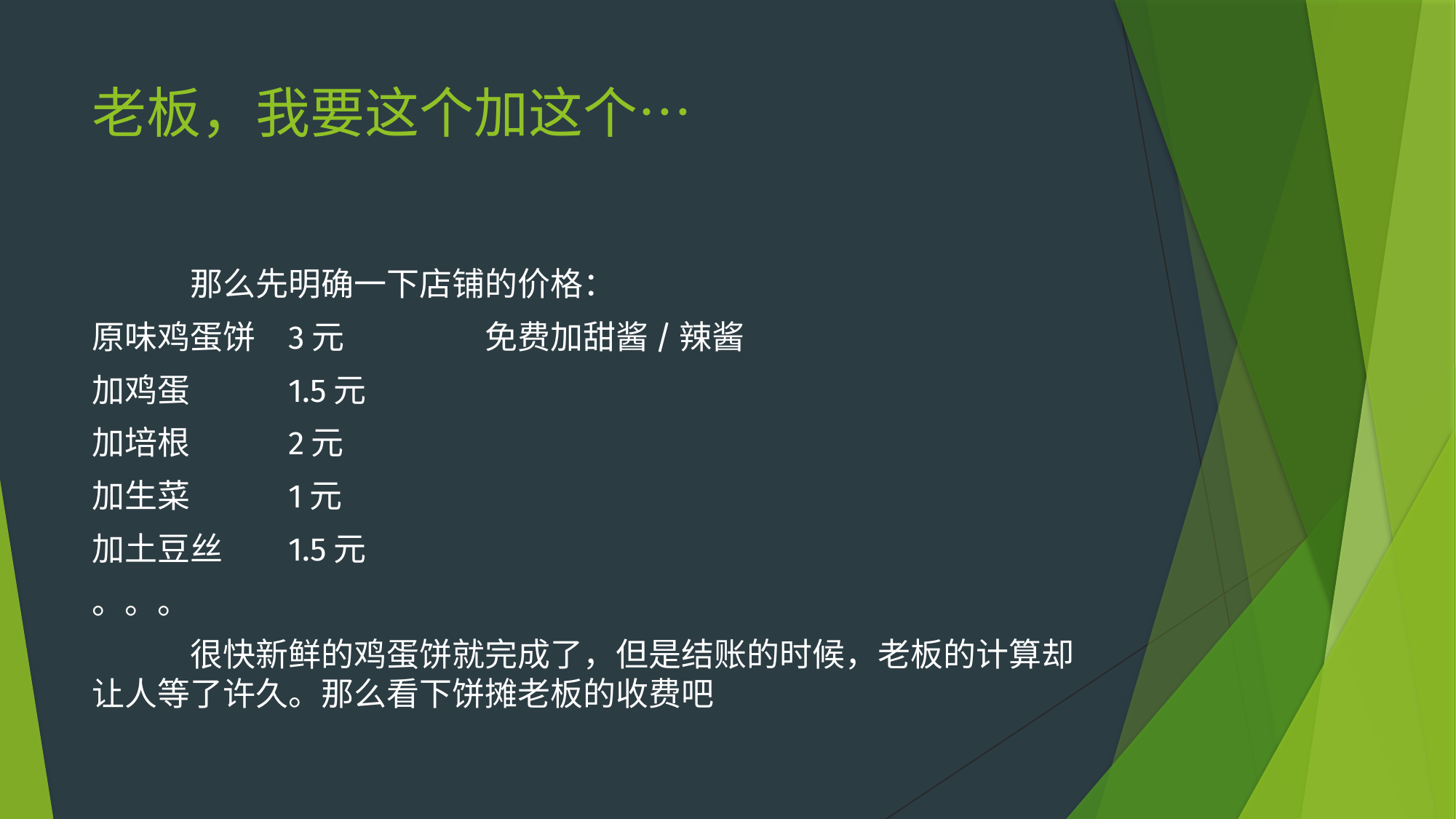

# 老板，我要这个加这个…
	那么先明确一下店铺的价格：
原味鸡蛋饼	3元		免费加甜酱/辣酱
加鸡蛋	1.5元
加培根	2元
加生菜	1元
加土豆丝	1.5元
。。。
	很快新鲜的鸡蛋饼就完成了，但是结账的时候，老板的计算却让人等了许久。那么看下饼摊老板的收费吧